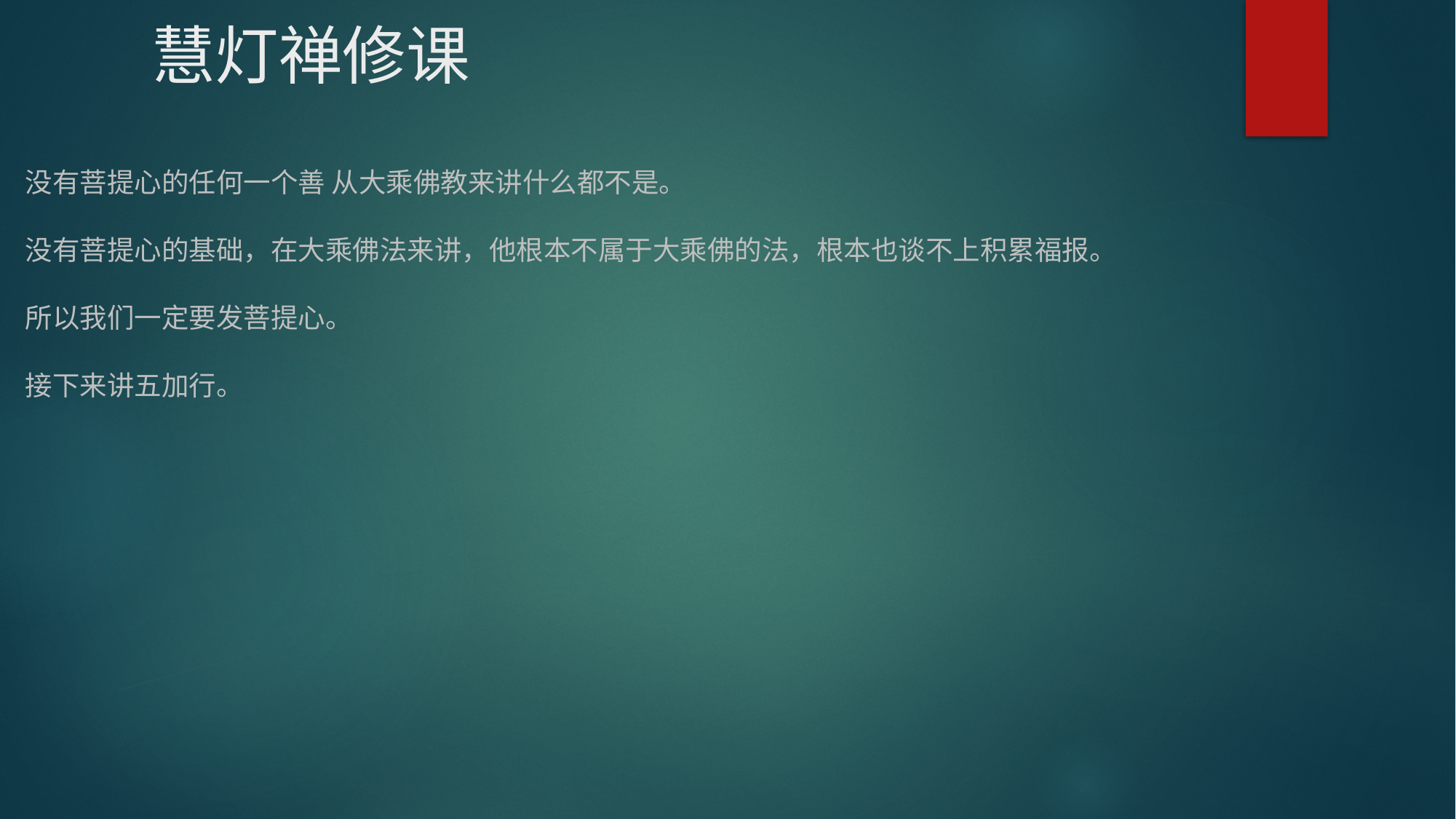

慧灯禅修课

没有菩提心的任何一个善 从大乘佛教来讲什么都不是。
没有菩提心的基础，在大乘佛法来讲，他根本不属于大乘佛的法，根本也谈不上积累福报。
所以我们一定要发菩提心。
接下来讲五加行。